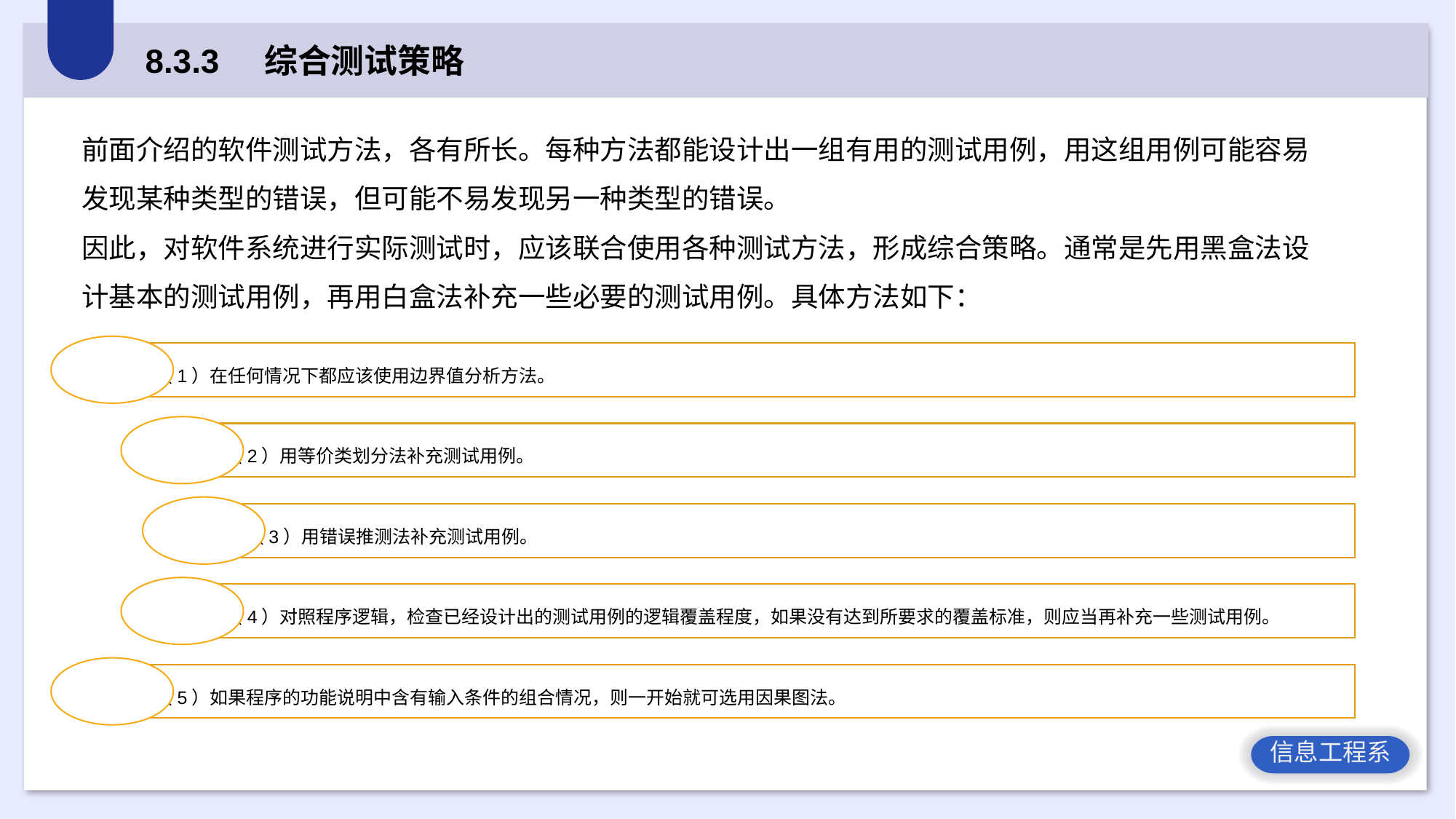

8.3.3    综合测试策略
前面介绍的软件测试方法，各有所长。每种方法都能设计出一组有用的测试用例，用这组用例可能容易发现某种类型的错误，但可能不易发现另一种类型的错误。
因此，对软件系统进行实际测试时，应该联合使用各种测试方法，形成综合策略。通常是先用黑盒法设计基本的测试用例，再用白盒法补充一些必要的测试用例。具体方法如下：

（1）在任何情况下都应该使用边界值分析方法。

（2）用等价类划分法补充测试用例。

（3）用错误推测法补充测试用例。

（4）对照程序逻辑，检查已经设计出的测试用例的逻辑覆盖程度，如果没有达到所要求的覆盖标准，则应当再补充一些测试用例。

（5）如果程序的功能说明中含有输入条件的组合情况，则一开始就可选用因果图法。